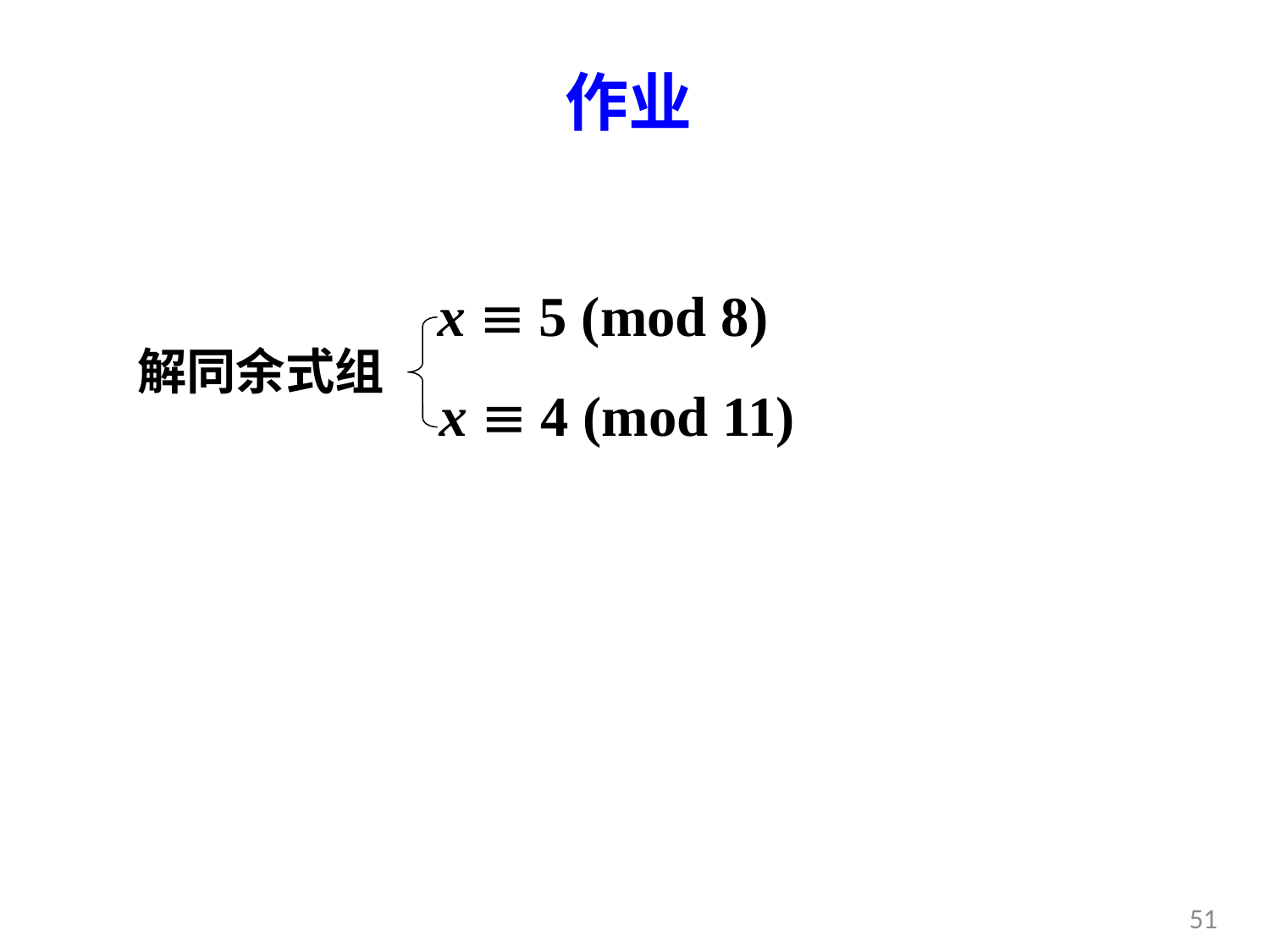

# 作业
x ≡ 5 (mod 8)

x ≡ 4 (mod 11)
解同余式组
51